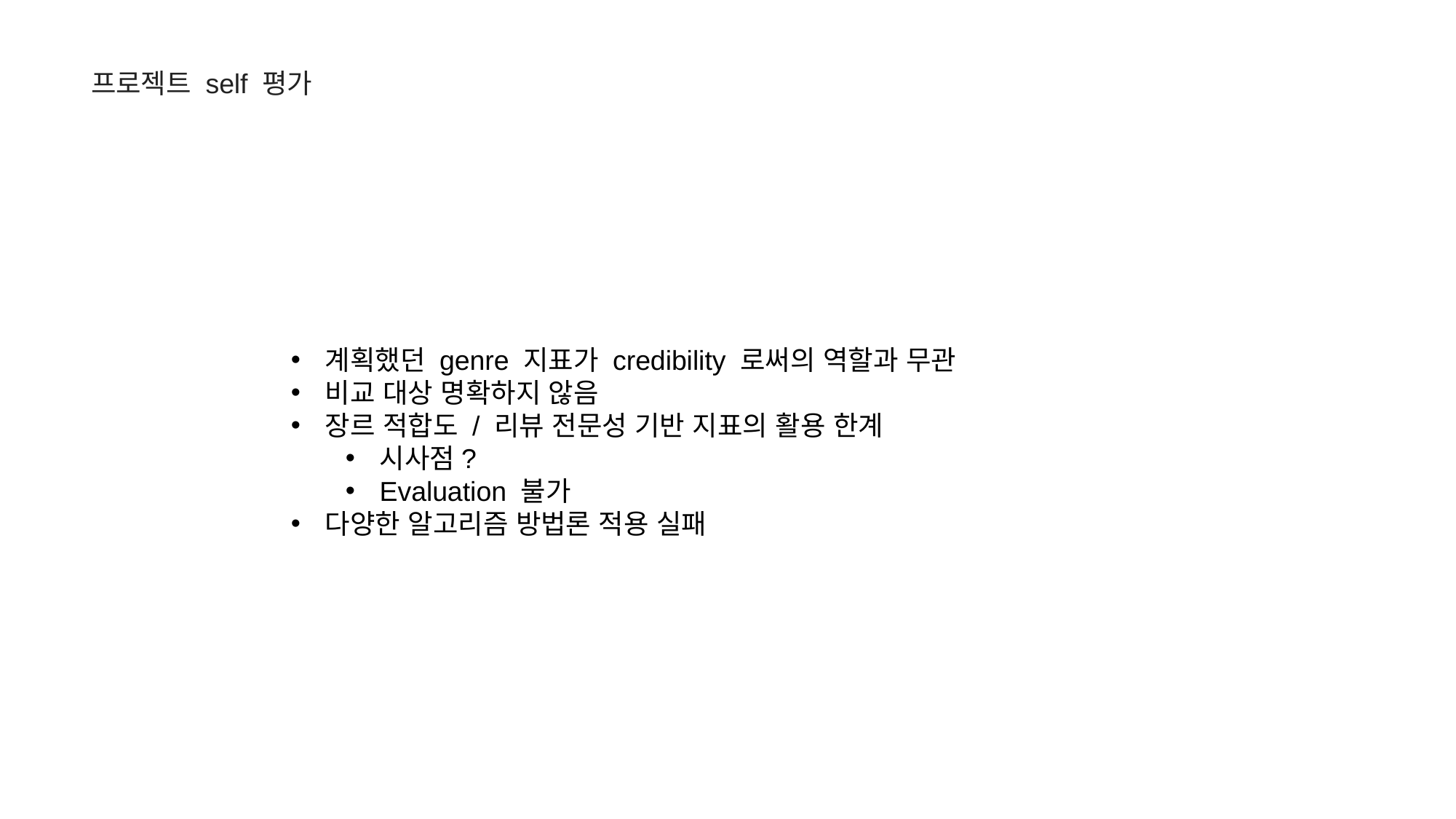

프로젝트 self 평가
계획했던 genre 지표가 credibility 로써의 역할과 무관
비교 대상 명확하지 않음
장르 적합도 / 리뷰 전문성 기반 지표의 활용 한계
시사점?
Evaluation 불가
다양한 알고리즘 방법론 적용 실패